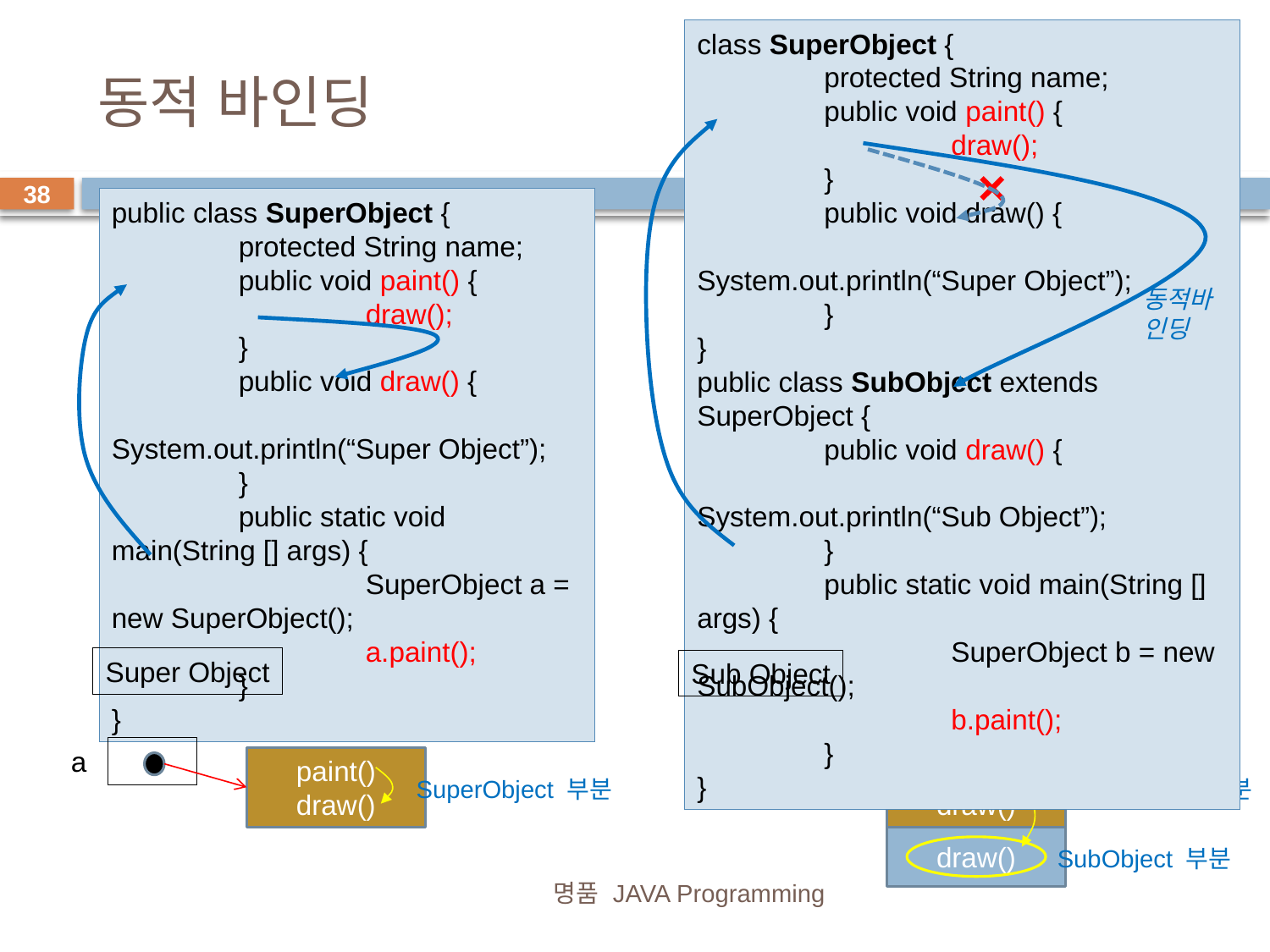

class SuperObject {
	protected String name;
	public void paint() {
		draw();
	}
	public void draw() {
		System.out.println(“Super Object”);
	}
}
public class SubObject extends SuperObject {
	public void draw() {
		System.out.println(“Sub Object”);
	}
	public static void main(String [] args) {
		SuperObject b = new SubObject();
		b.paint();
	}
}
# 동적 바인딩

38
public class SuperObject {
	protected String name;
	public void paint() {
		draw();
	}
	public void draw() {
		System.out.println(“Super Object”);
	}
	public static void main(String [] args) {
		SuperObject a = new SuperObject();
		a.paint();
	}
}
동적바인딩

Super Object
Sub Object
a

b

paint()
draw()
paint()
draw()

SuperObject 부분
SuperObject 부분

draw()

SubObject 부분
명품 JAVA Programming